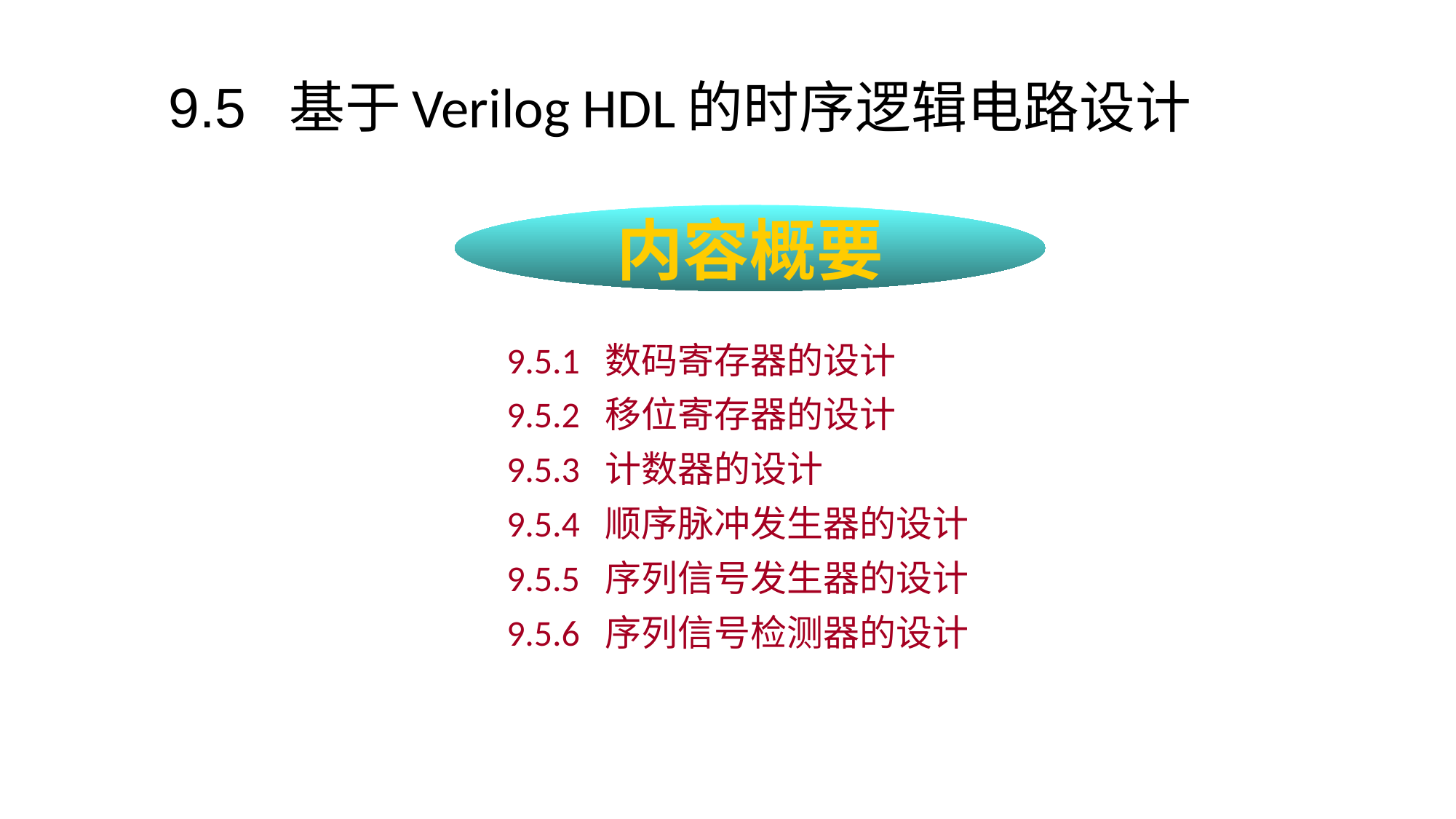

# 9.5  基于Verilog HDL的时序逻辑电路设计
内容概要
9.5.1  数码寄存器的设计
9.5.2  移位寄存器的设计
9.5.3  计数器的设计
9.5.4  顺序脉冲发生器的设计
9.5.5  序列信号发生器的设计
9.5.6  序列信号检测器的设计